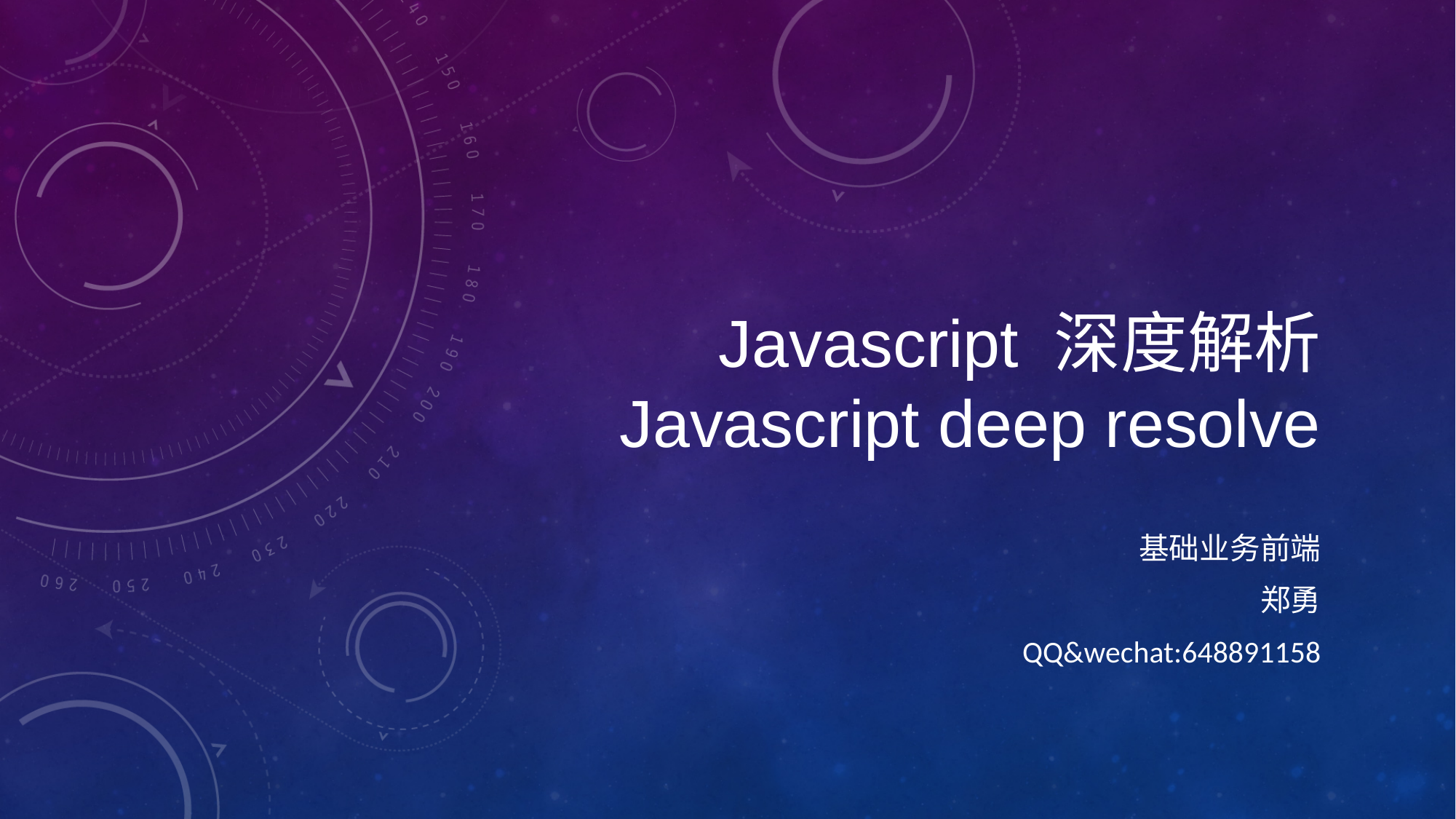

# Javascript 深度解析 Javascript deep resolve
基础业务前端
 郑勇
QQ&wechat:648891158